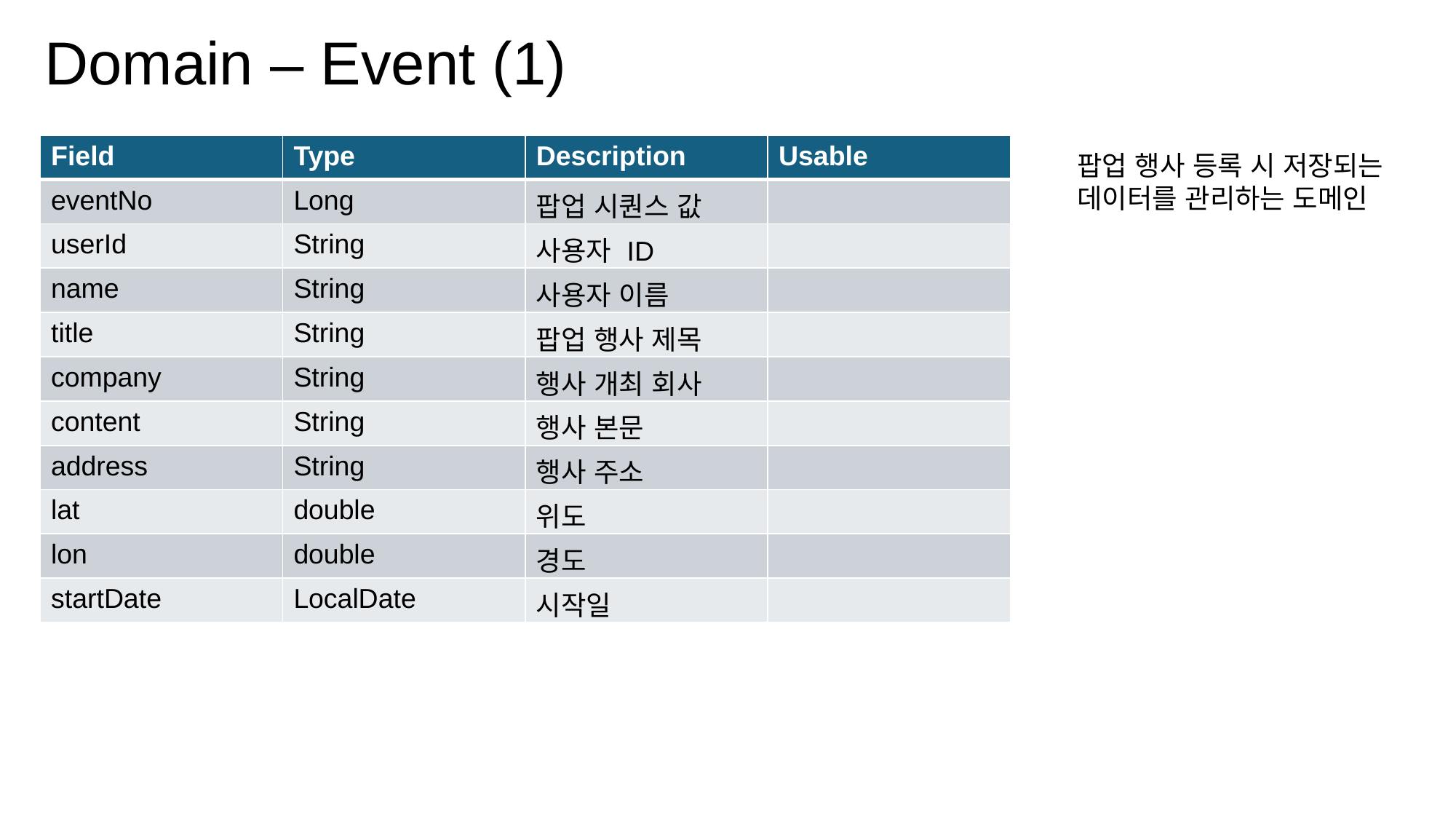

Domain – Event (1)
| Field | Type | Description | Usable |
| --- | --- | --- | --- |
| eventNo | Long | 팝업 시퀀스 값 |  |
| userId | String | 사용자 ID |  |
| name | String | 사용자 이름 |  |
| title | String | 팝업 행사 제목 |  |
| company | String | 행사 개최 회사 |  |
| content | String | 행사 본문 |  |
| address | String | 행사 주소 |  |
| lat | double | 위도 |  |
| lon | double | 경도 |  |
| startDate | LocalDate | 시작일 |  |
팝업 행사 등록 시 저장되는
데이터를 관리하는 도메인